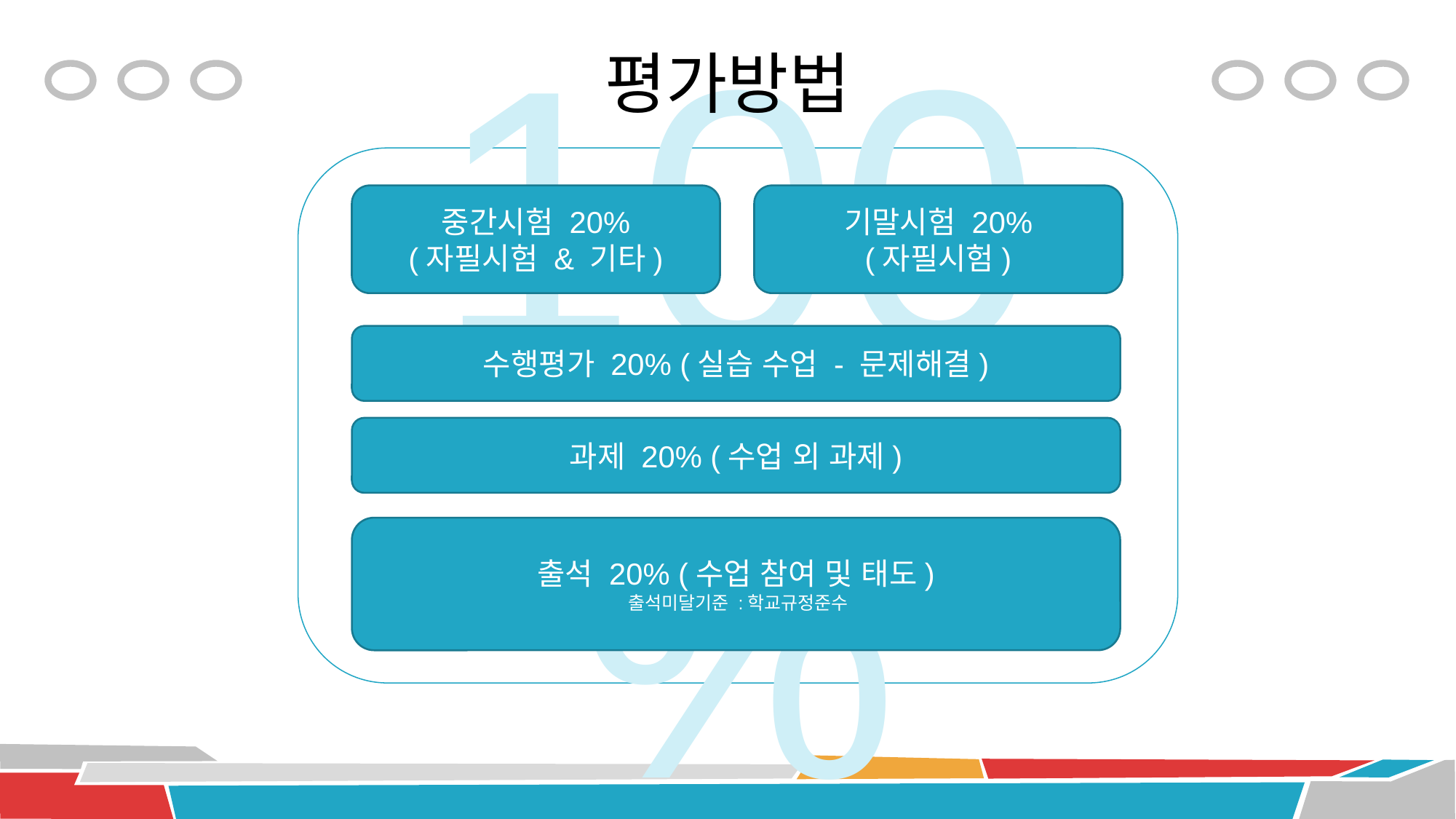

# 평가방법
100%
중간시험 20%
(자필시험 & 기타)
기말시험 20%
(자필시험)
수행평가 20% (실습 수업 - 문제해결)
과제 20% (수업 외 과제)
출석 20% (수업 참여 및 태도)
 출석미달기준 :학교규정준수